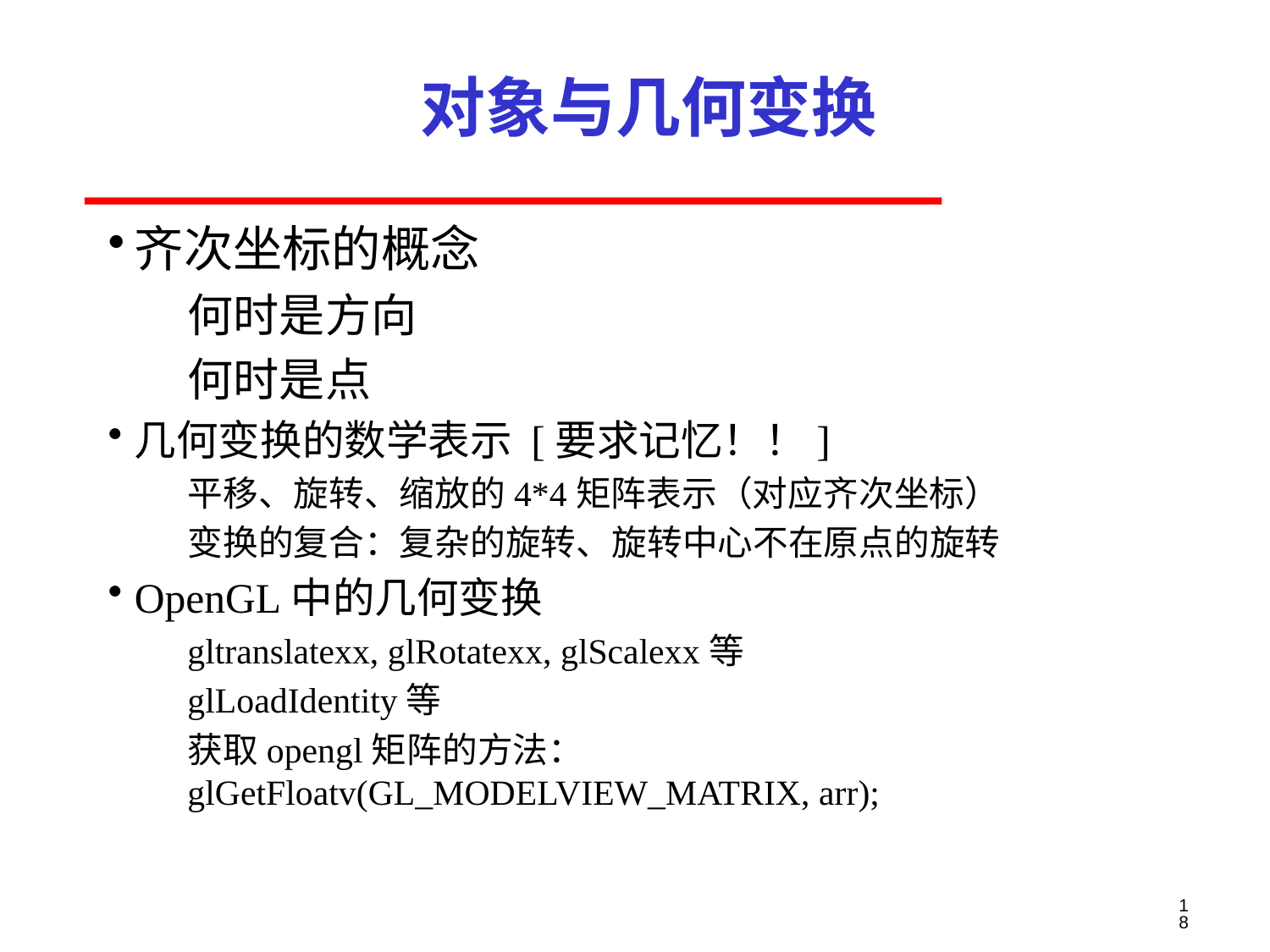

# 对象与几何变换
齐次坐标的概念
何时是方向
何时是点
几何变换的数学表示 [要求记忆！！]
平移、旋转、缩放的4*4矩阵表示（对应齐次坐标）
变换的复合：复杂的旋转、旋转中心不在原点的旋转
OpenGL中的几何变换
gltranslatexx, glRotatexx, glScalexx等
glLoadIdentity等
获取opengl矩阵的方法：glGetFloatv(GL_MODELVIEW_MATRIX, arr);

18